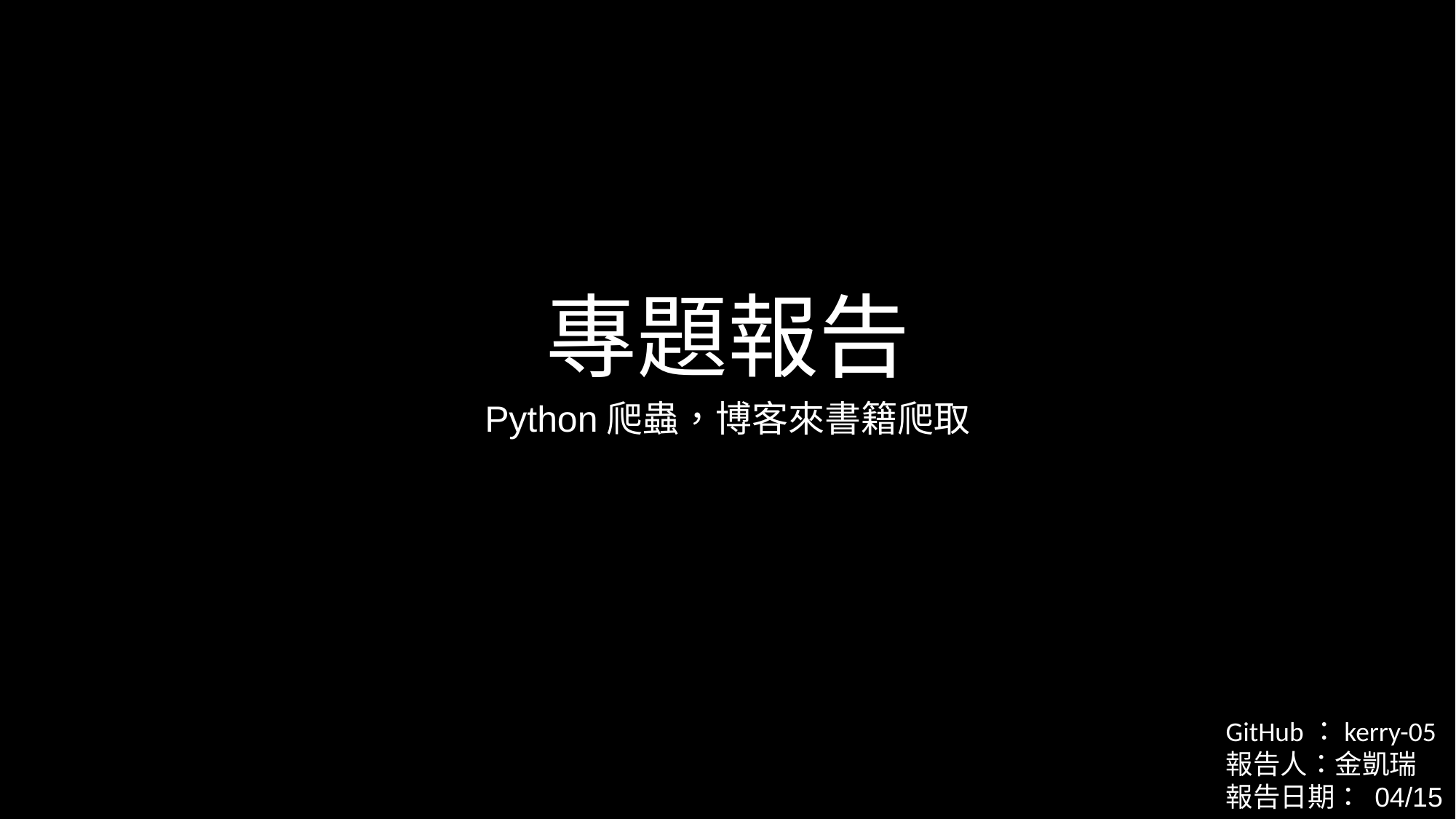

# 專題報告
Python爬蟲，博客來書籍爬取
GitHub：kerry-05
報告人：金凱瑞
報告日期： 04/15